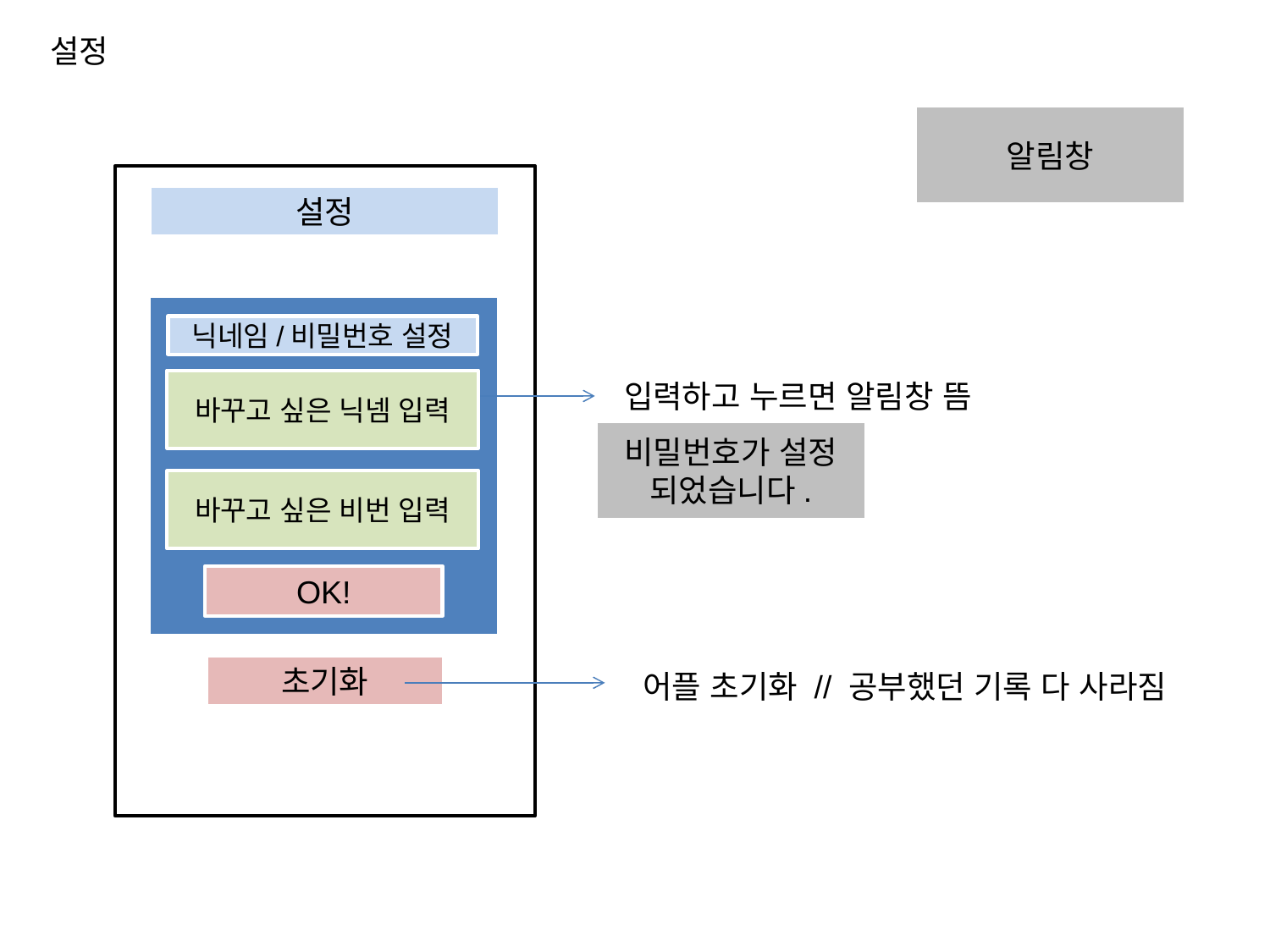

설정
알림창

설정

닉네임/비밀번호 설정
바꾸고 싶은 닉넴 입력
입력하고 누르면 알림창 뜸
비밀번호가 설정 되었습니다.
바꾸고 싶은 비번 입력
OK!
초기화
어플 초기화 // 공부했던 기록 다 사라짐